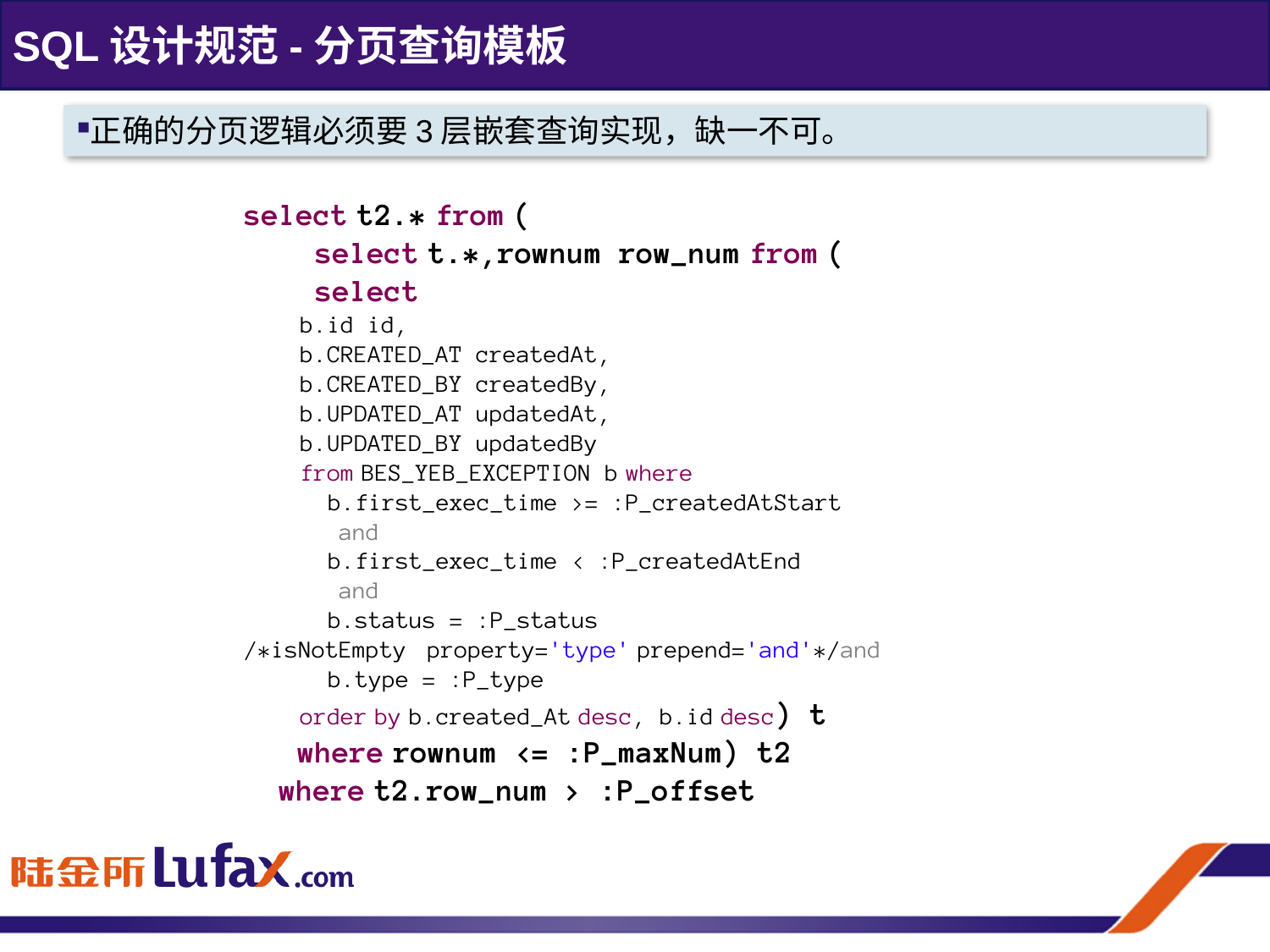

SQL设计规范-分页查询模板
正确的分页逻辑必须要3层嵌套查询实现，缺一不可。
select t2.* from (
        select t.*,rownum row_num from (
        select
        b.id id,
        b.CREATED_AT createdAt,
        b.CREATED_BY createdBy,
        b.UPDATED_AT updatedAt,
        b.UPDATED_BY updatedBy
        from BES_YEB_EXCEPTION b where
            b.first_exec_time >= :P_createdAtStart
       and
            b.first_exec_time < :P_createdAtEnd
       and
            b.status = :P_status
/*isNotEmpty  property='type' prepend='and'*/and
            b.type = :P_type
        order by b.created_At desc, b.id desc) t
      where rownum <= :P_maxNum) t2
  where t2.row_num > :P_offset